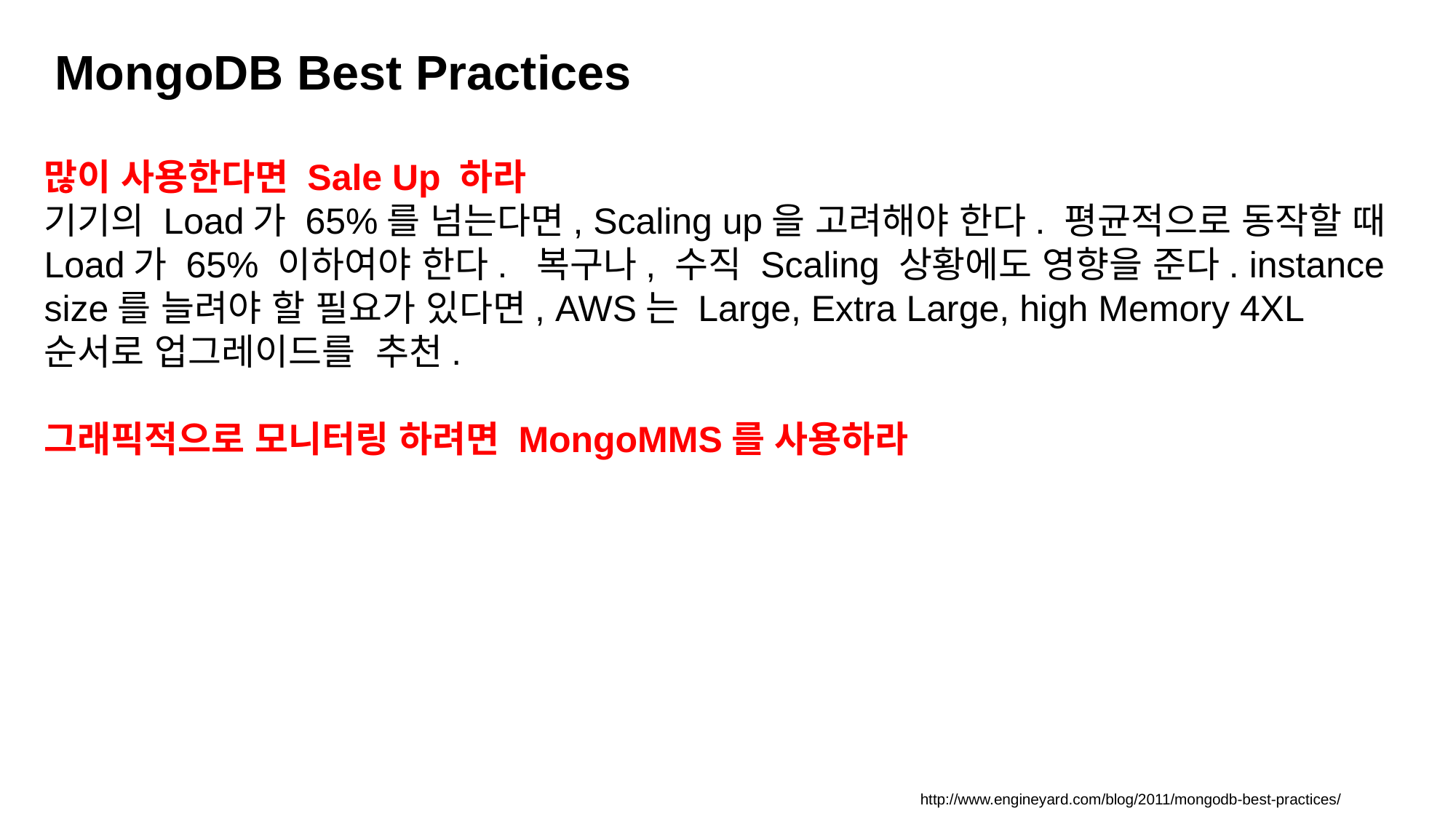

MongoDB Best Practices
많이 사용한다면 Sale Up 하라
기기의 Load가 65%를 넘는다면, Scaling up을 고려해야 한다. 평균적으로 동작할 때 Load가 65% 이하여야 한다.  복구나, 수직 Scaling 상황에도 영향을 준다. instance size를 늘려야 할 필요가 있다면, AWS는 Large, Extra Large, high Memory 4XL 순서로 업그레이드를  추천.

그래픽적으로 모니터링 하려면 MongoMMS를 사용하라
http://www.engineyard.com/blog/2011/mongodb-best-practices/